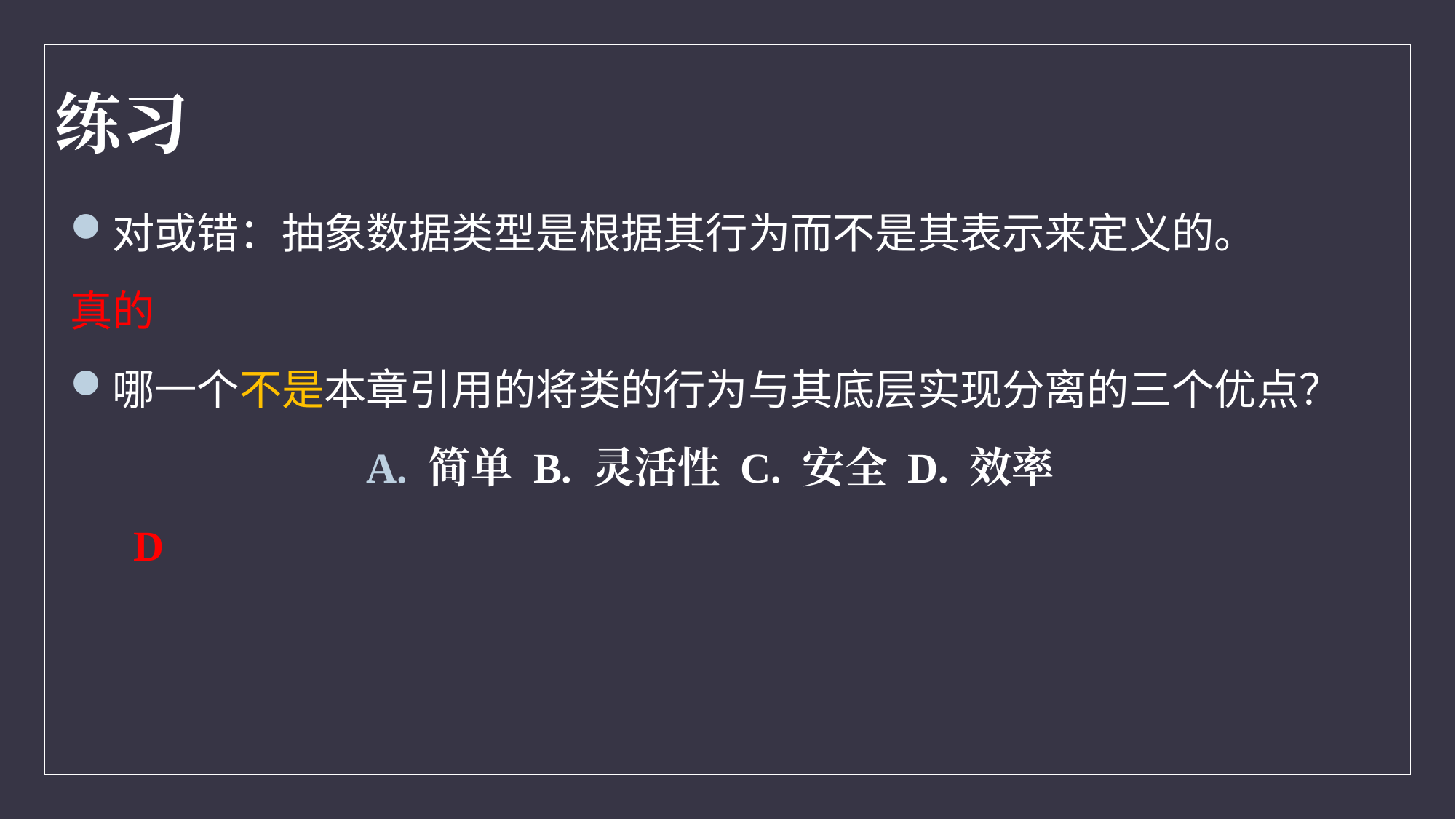

练习
对或错：抽象数据类型是根据其行为而不是其表示来定义的。
真的
哪一个不是本章引用的将类的行为与其底层实现分离的三个优点？
简单 B. 灵活性 C. 安全 D. 效率
      D